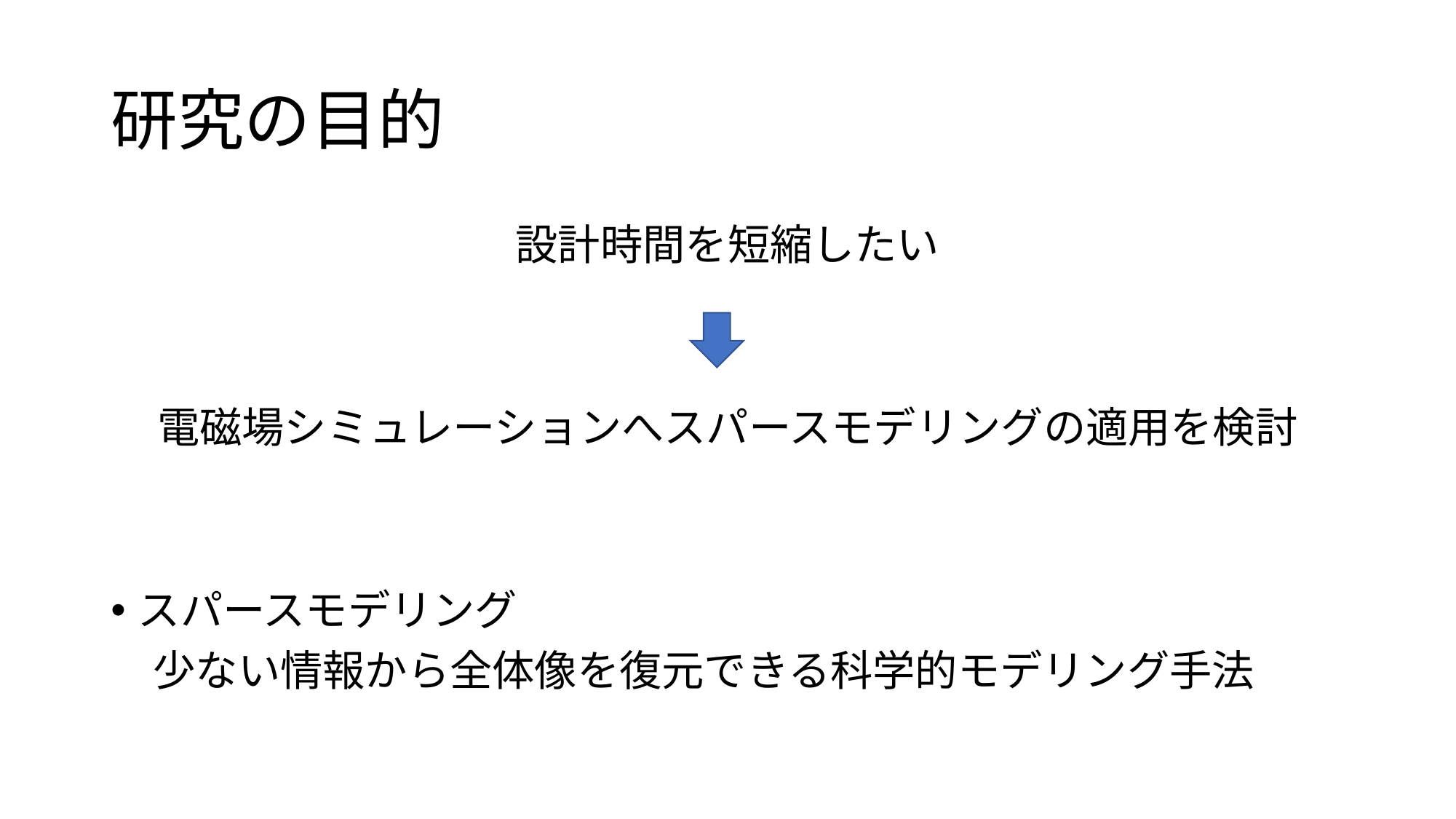

# 研究の目的
設計時間を短縮したい

電磁場シミュレーションへスパースモデリングの適用を検討

スパースモデリング
　少ない情報から全体像を復元できる科学的モデリング手法